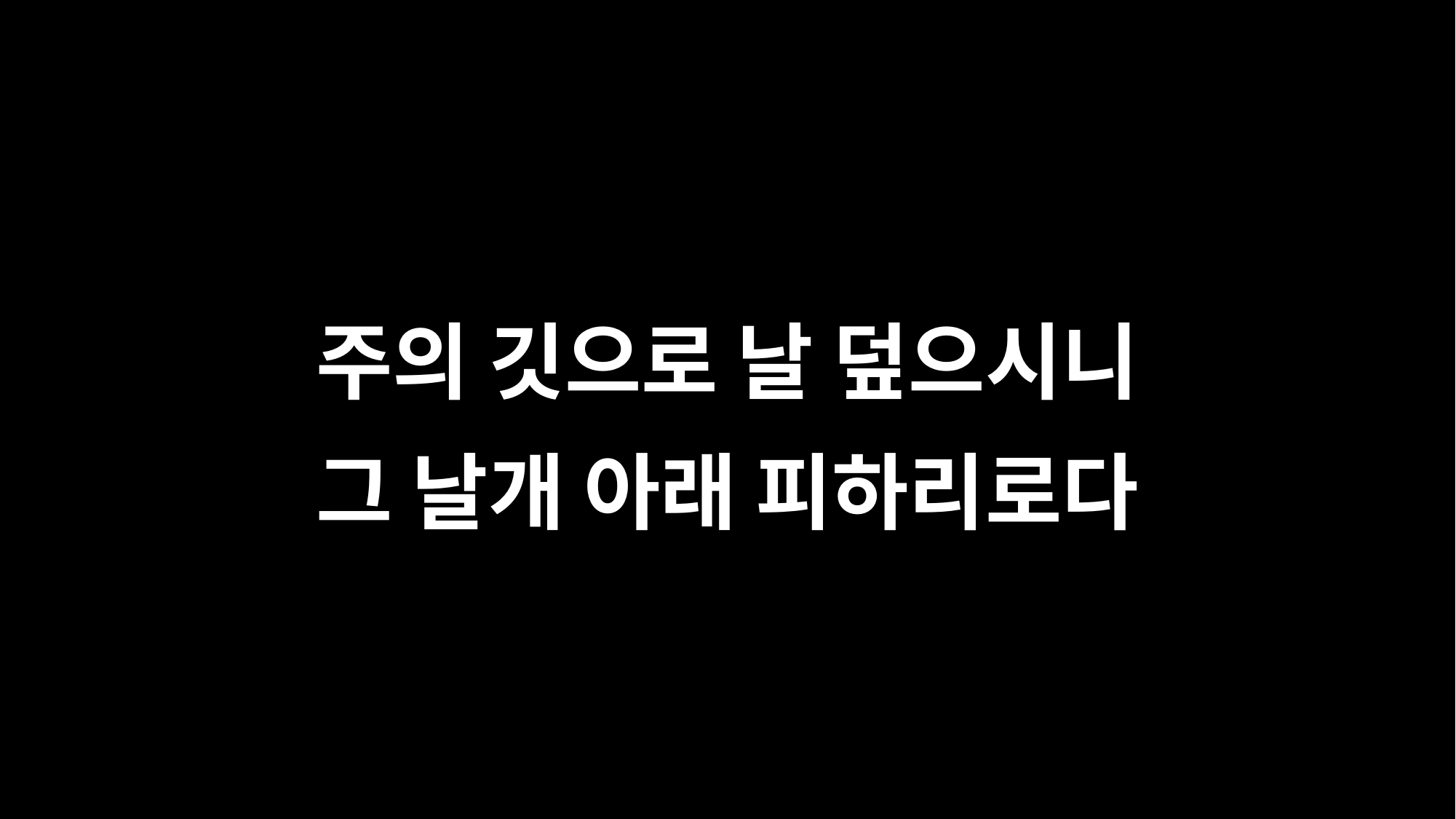

주의 깃으로 날 덮으시니
그 날개 아래 피하리로다